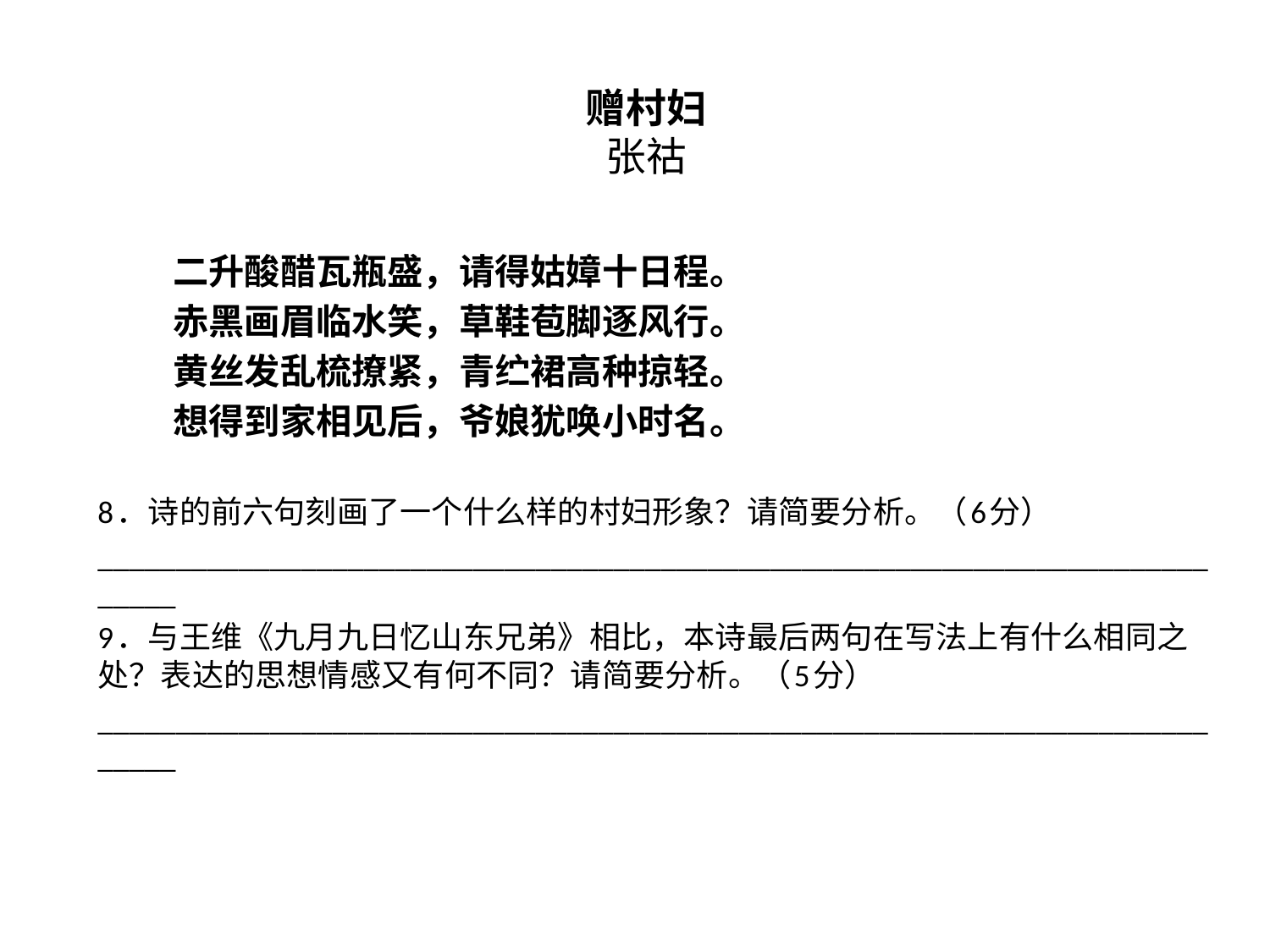

# 赠村妇 张祜

         二升酸醋瓦瓶盛，请得姑嫜十日程。
         赤黑画眉临水笑，草鞋苞脚逐风行。
         黄丝发乱梳撩紧，青纻裙高种掠轻。
         想得到家相见后，爷娘犹唤小时名。

8．诗的前六句刻画了一个什么样的村妇形象？请简要分析。（6分）
____________________________________________________________________________
9．与王维《九月九日忆山东兄弟》相比，本诗最后两句在写法上有什么相同之处？表达的思想情感又有何不同？请简要分析。（5分）
____________________________________________________________________________